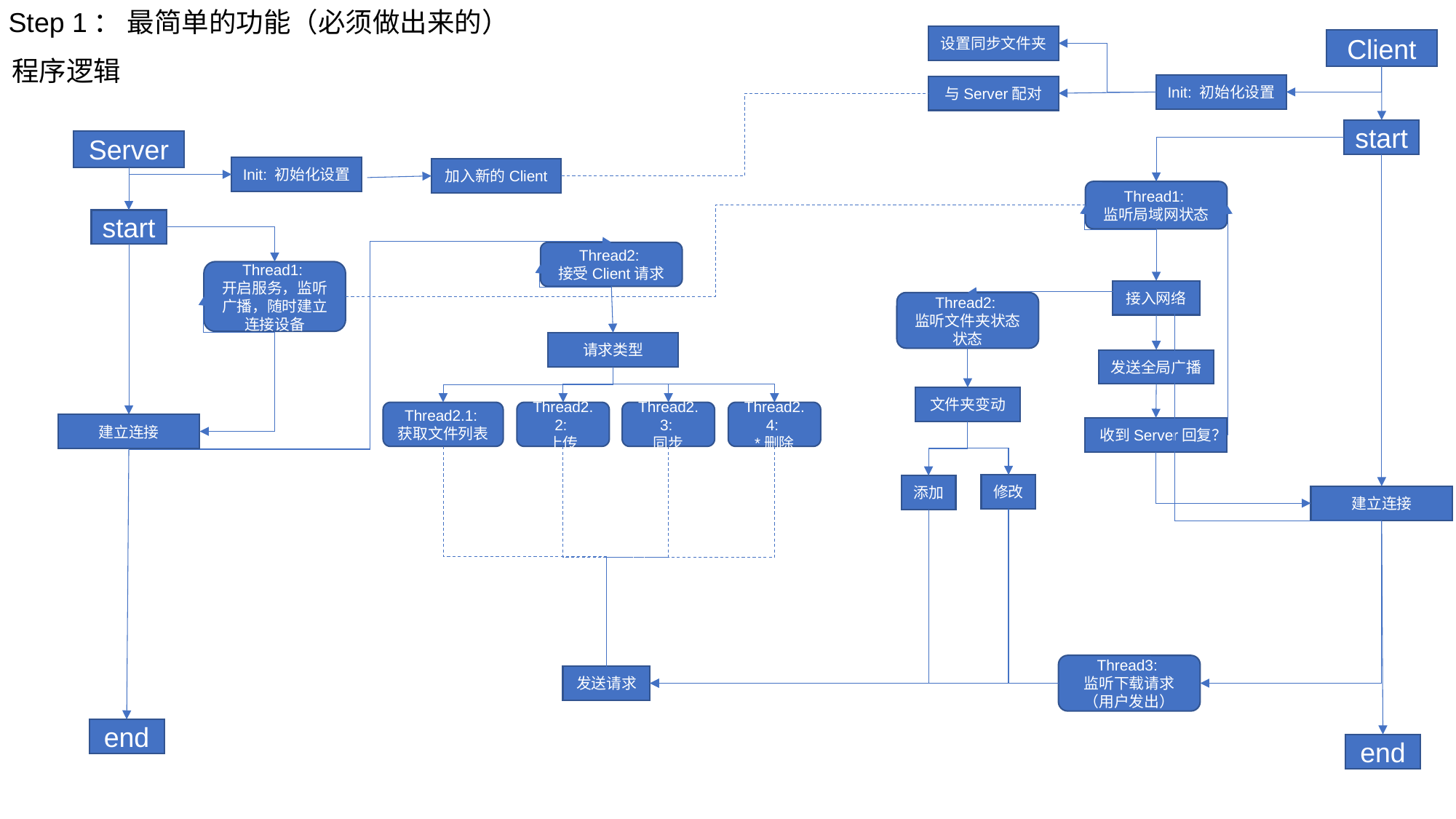

Step 1： 最简单的功能（必须做出来的）
设置同步文件夹
Client
程序逻辑
Init: 初始化设置
与Server配对
start
Server
Init: 初始化设置
加入新的Client
Thread1:
监听局域网状态
start
Thread2:
接受Client请求
Thread1:
开启服务，监听广播，随时建立连接设备
接入网络
Thread2:
监听文件夹状态状态
请求类型
发送全局广播
文件夹变动
Thread2.1:
获取文件列表
Thread2.2:
上传
Thread2.3:
同步
Thread2.4:
*删除
建立连接
收到Server回复？
修改
添加
建立连接
Thread3:
监听下载请求（用户发出）
发送请求
end
end